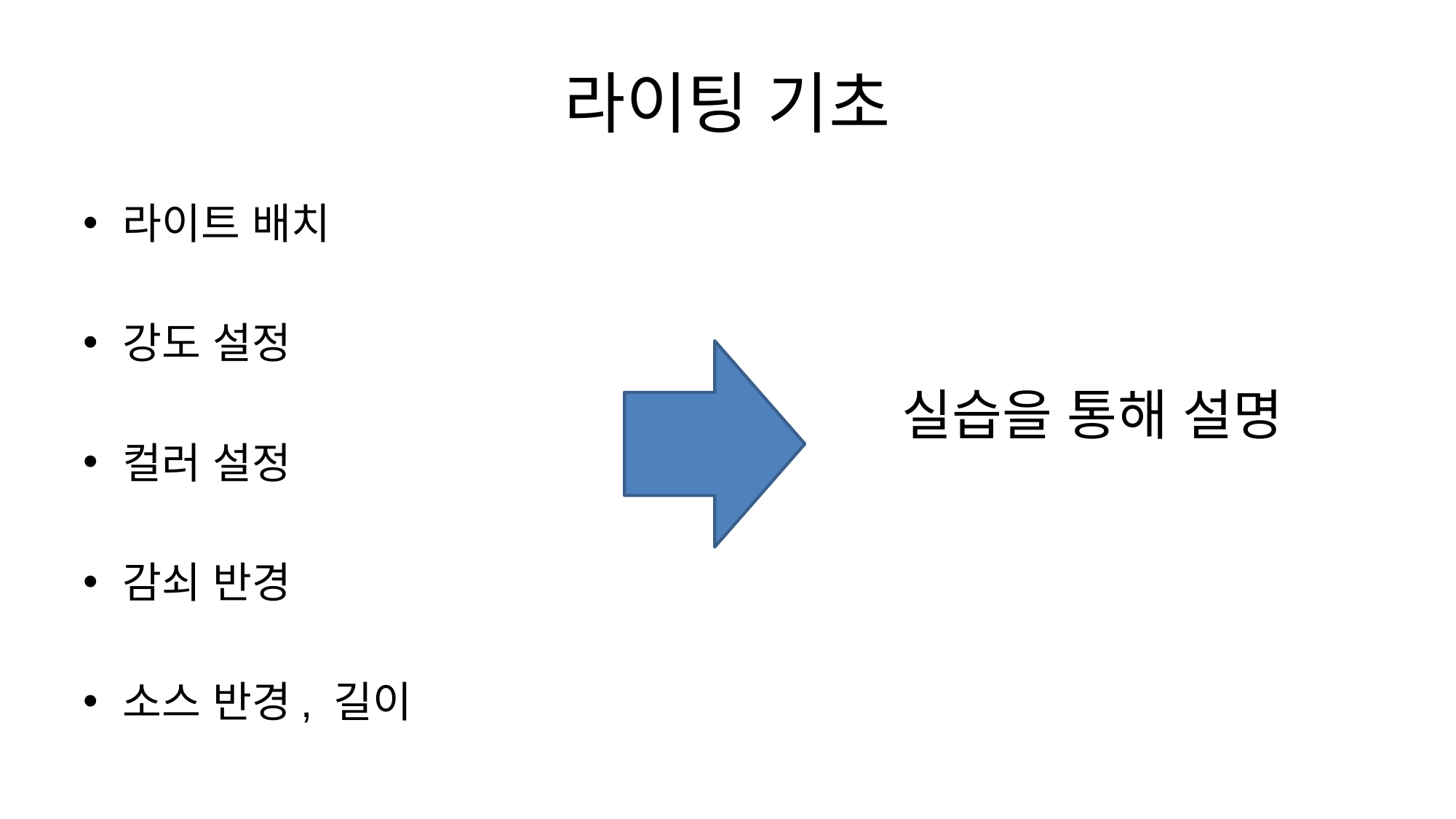

# 라이팅 기초
라이트 배치

강도 설정

컬러 설정

감쇠 반경

소스 반경, 길이

실습을 통해 설명